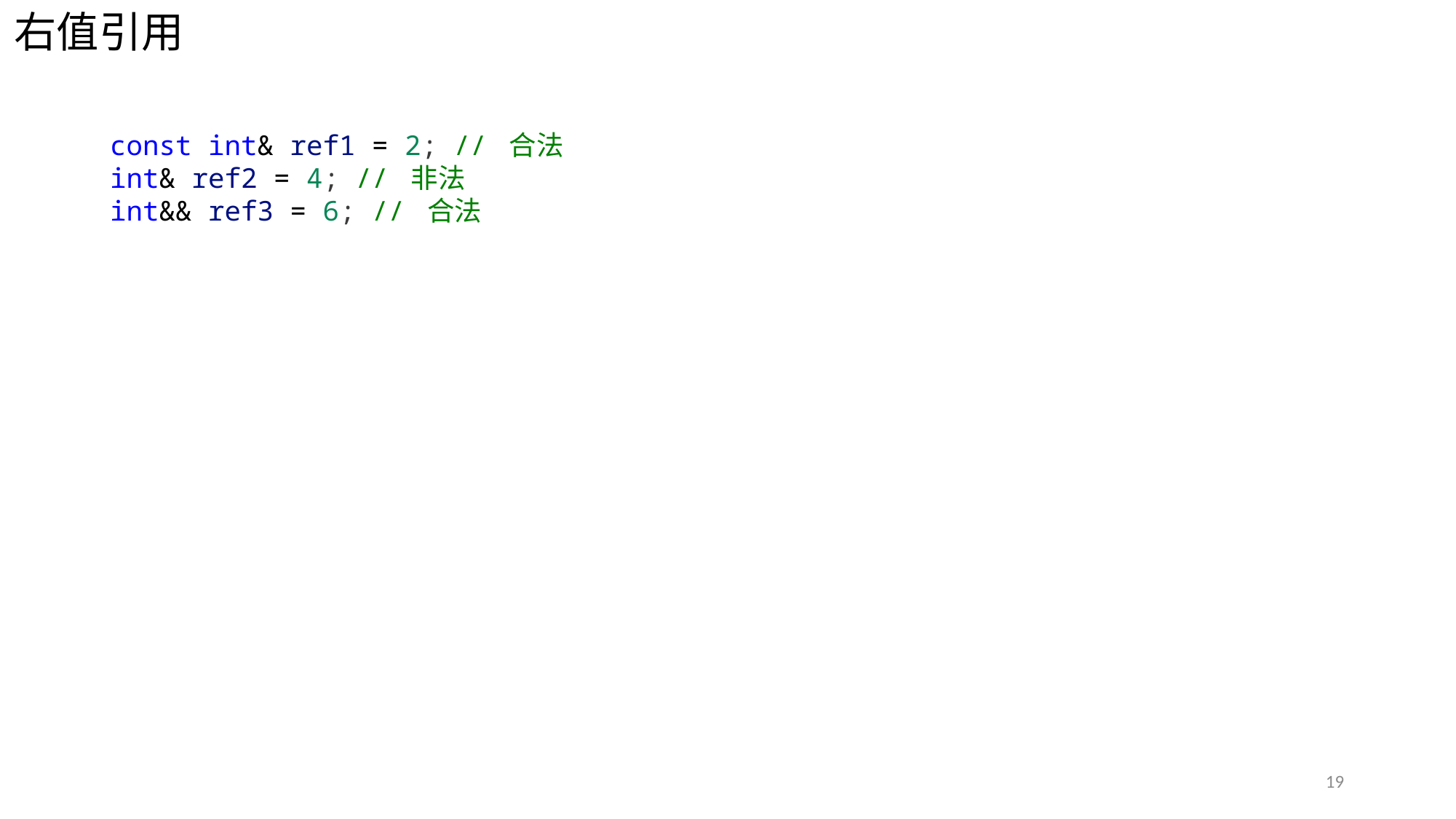

右值引用
const int& ref1 = 2; // 合法
int& ref2 = 4; // 非法
int&& ref3 = 6; // 合法
19